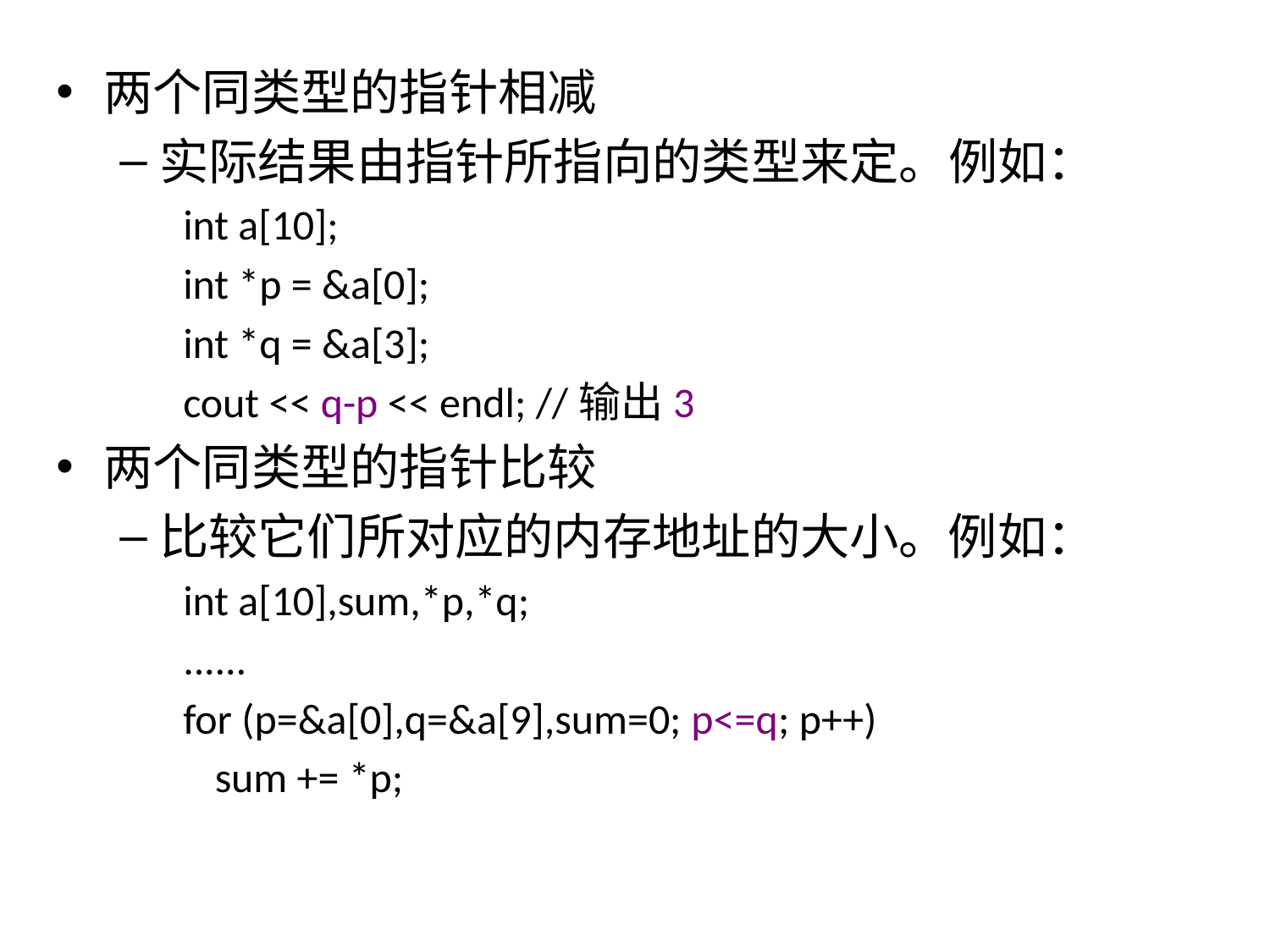

两个同类型的指针相减
实际结果由指针所指向的类型来定。例如：
int a[10];
int *p = &a[0];
int *q = &a[3];
cout << q-p << endl; //输出3
两个同类型的指针比较
比较它们所对应的内存地址的大小。例如：
int a[10],sum,*p,*q;
......
for (p=&a[0],q=&a[9],sum=0; p<=q; p++)
	sum += *p;